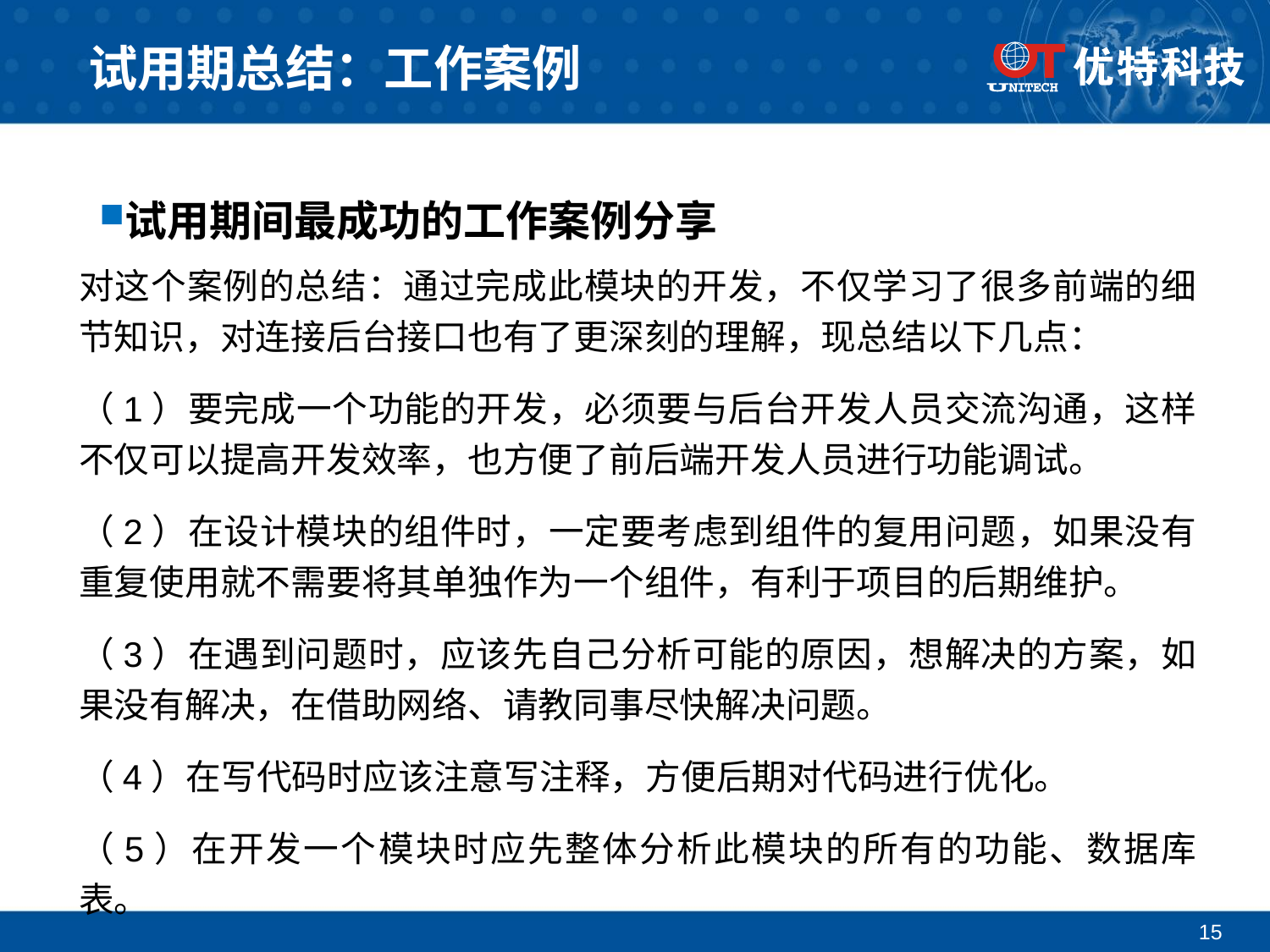

# 试用期总结：工作案例

对这个案例的总结：通过完成此模块的开发，不仅学习了很多前端的细节知识，对连接后台接口也有了更深刻的理解，现总结以下几点：
（1）要完成一个功能的开发，必须要与后台开发人员交流沟通，这样不仅可以提高开发效率，也方便了前后端开发人员进行功能调试。
（2）在设计模块的组件时，一定要考虑到组件的复用问题，如果没有重复使用就不需要将其单独作为一个组件，有利于项目的后期维护。
（3）在遇到问题时，应该先自己分析可能的原因，想解决的方案，如果没有解决，在借助网络、请教同事尽快解决问题。
（4）在写代码时应该注意写注释，方便后期对代码进行优化。
（5）在开发一个模块时应先整体分析此模块的所有的功能、数据库表。

试用期间最成功的工作案例分享

15